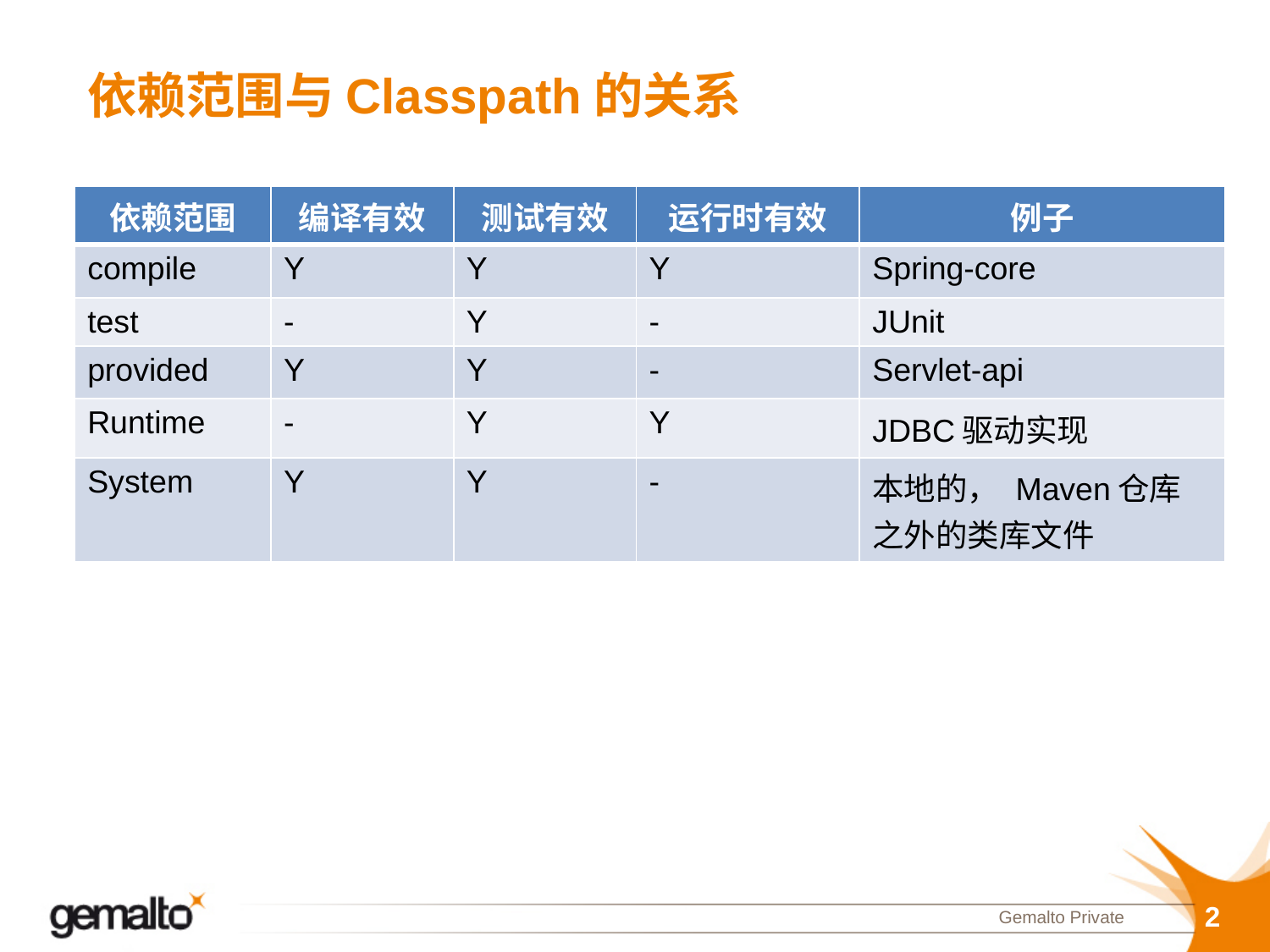

# 依赖范围与Classpath的关系
| 依赖范围 | 编译有效 | 测试有效 | 运行时有效 | 例子 |
| --- | --- | --- | --- | --- |
| compile | Y | Y | Y | Spring-core |
| test | - | Y | - | JUnit |
| provided | Y | Y | - | Servlet-api |
| Runtime | - | Y | Y | JDBC驱动实现 |
| System | Y | Y | - | 本地的， Maven仓库之外的类库文件 |
2
Gemalto Private